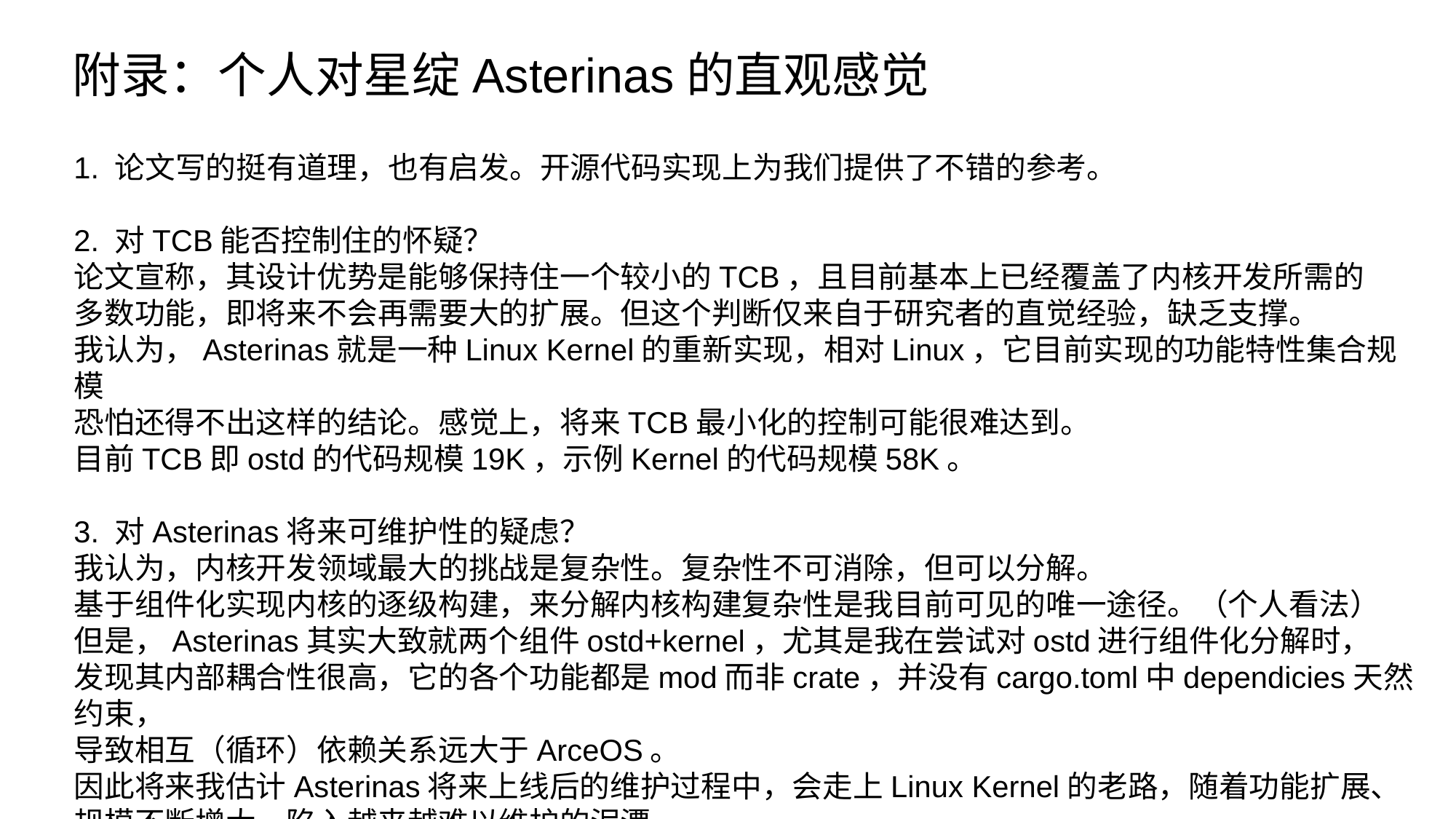

附录：个人对星绽Asterinas的直观感觉
1. 论文写的挺有道理，也有启发。开源代码实现上为我们提供了不错的参考。

2. 对TCB能否控制住的怀疑？
论文宣称，其设计优势是能够保持住一个较小的TCB，且目前基本上已经覆盖了内核开发所需的
多数功能，即将来不会再需要大的扩展。但这个判断仅来自于研究者的直觉经验，缺乏支撑。
我认为，Asterinas就是一种Linux Kernel的重新实现，相对Linux，它目前实现的功能特性集合规模
恐怕还得不出这样的结论。感觉上，将来TCB最小化的控制可能很难达到。
目前TCB即ostd的代码规模19K，示例Kernel的代码规模58K。

3. 对Asterinas将来可维护性的疑虑？
我认为，内核开发领域最大的挑战是复杂性。复杂性不可消除，但可以分解。
基于组件化实现内核的逐级构建，来分解内核构建复杂性是我目前可见的唯一途径。（个人看法）
但是，Asterinas其实大致就两个组件ostd+kernel，尤其是我在尝试对ostd进行组件化分解时，
发现其内部耦合性很高，它的各个功能都是mod而非crate，并没有cargo.toml中dependicies天然约束，
导致相互（循环）依赖关系远大于ArceOS。
因此将来我估计Asterinas将来上线后的维护过程中，会走上Linux Kernel的老路，随着功能扩展、规模不断增大，陷入越来越难以维护的泥潭。